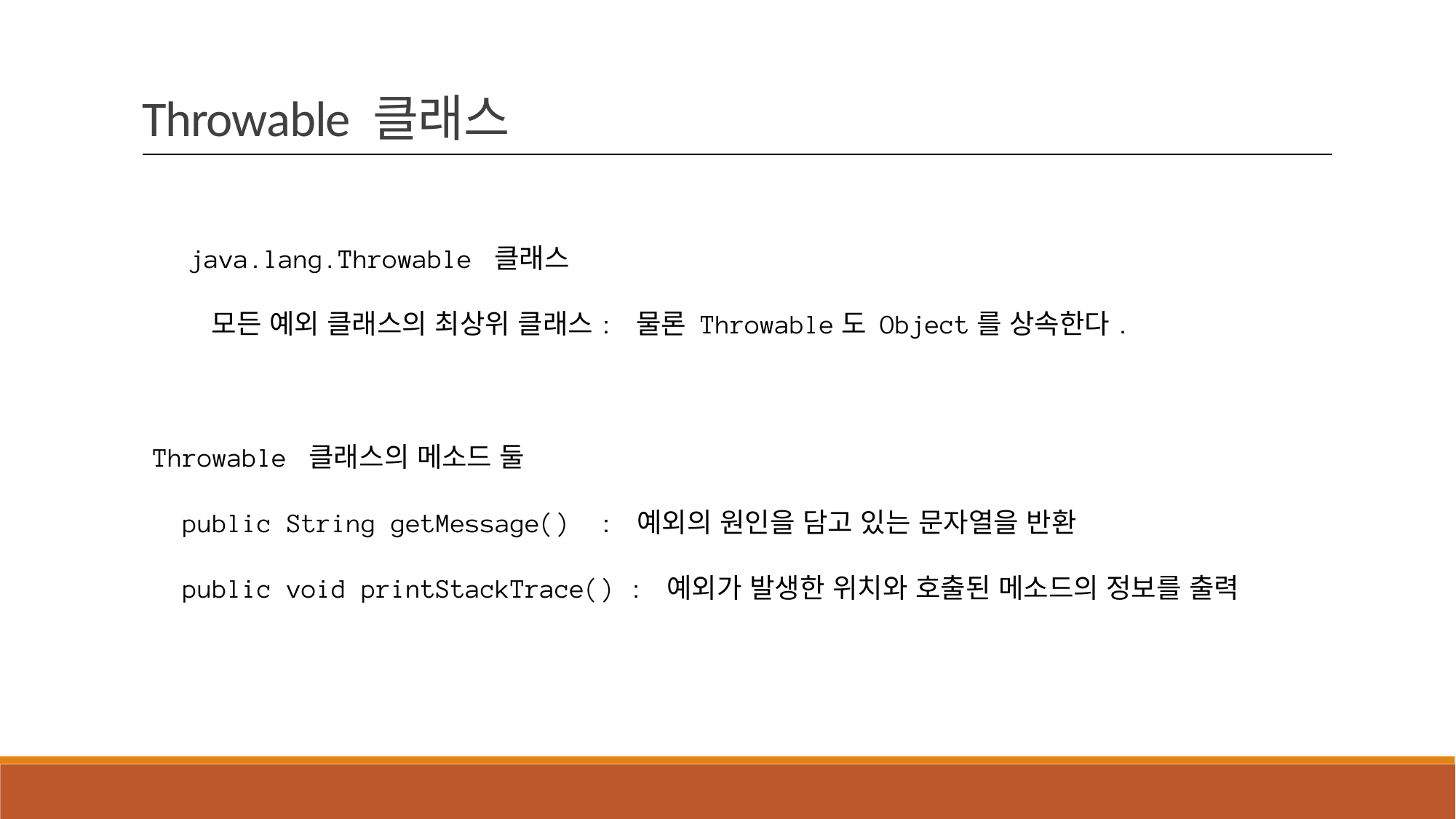

Throwable 클래스
java.lang.Throwable 클래스
  모든 예외 클래스의 최상위 클래스: 물론 Throwable도 Object를 상속한다.
Throwable 클래스의 메소드 둘
  public String getMessage()  : 예외의 원인을 담고 있는 문자열을 반환
  public void printStackTrace() : 예외가 발생한 위치와 호출된 메소드의 정보를 출력